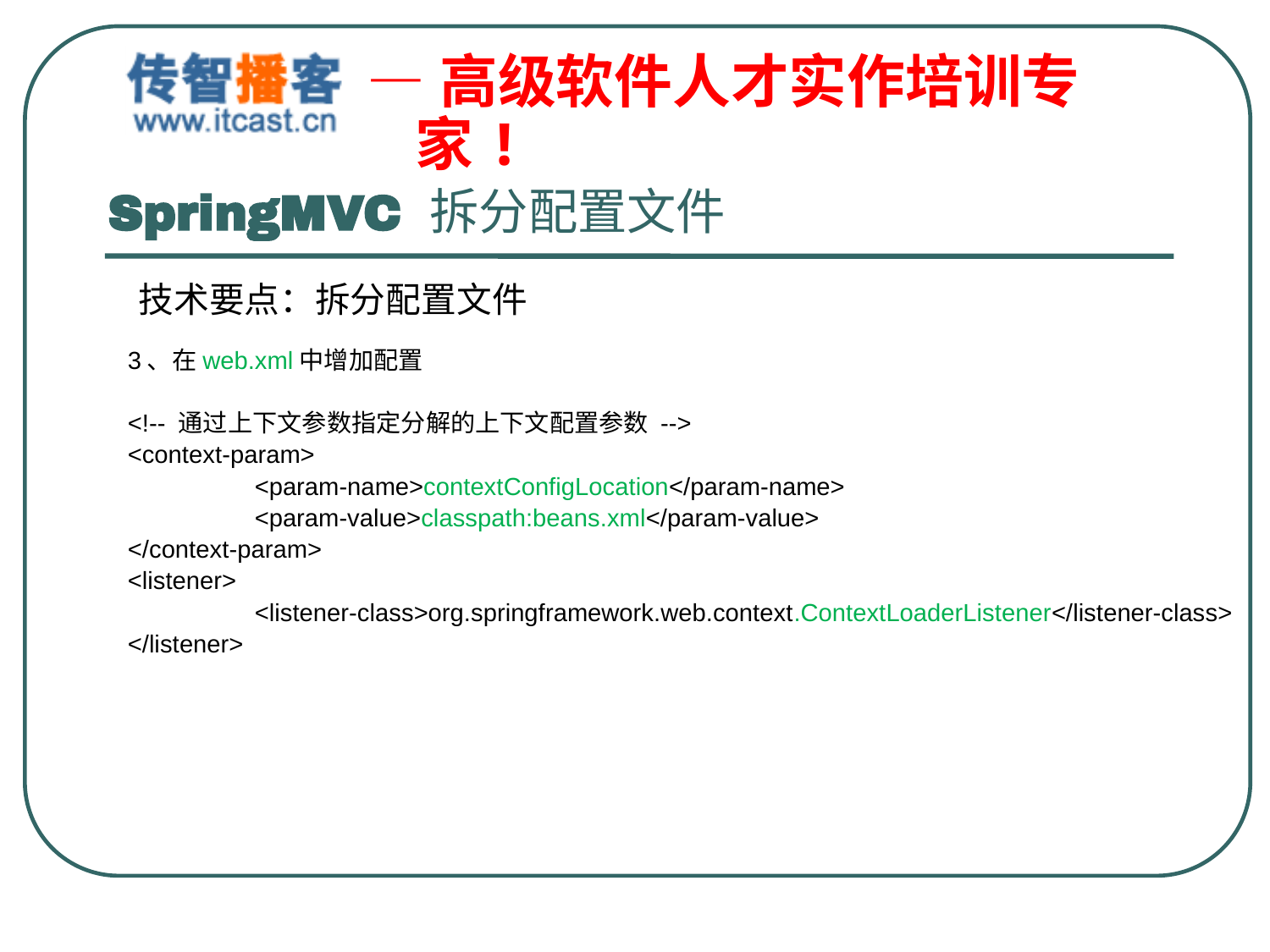

# SpringMVC 拆分配置文件
技术要点：拆分配置文件
	3、在web.xml中增加配置

	<!-- 通过上下文参数指定分解的上下文配置参数 -->
	<context-param>
		<param-name>contextConfigLocation</param-name>
		<param-value>classpath:beans.xml</param-value>
	</context-param>
	<listener>
		<listener-class>org.springframework.web.context.ContextLoaderListener</listener-class>
	</listener>